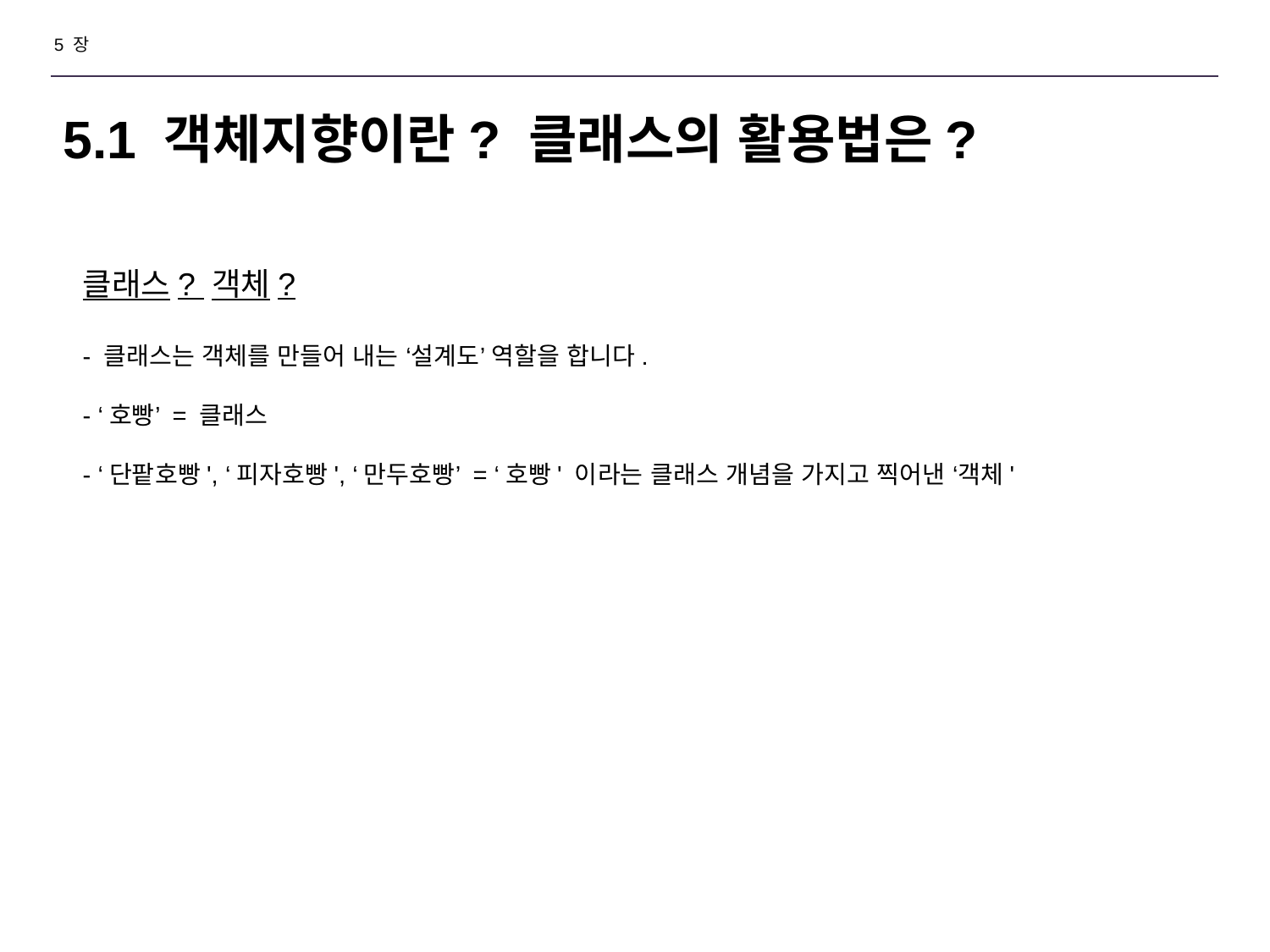

5 장
# 5.1 객체지향이란? 클래스의 활용법은?
클래스? 객체?

- 클래스는 객체를 만들어 내는 ‘설계도’ 역할을 합니다.

- ‘호빵’ = 클래스

- ‘단팥호빵', ‘피자호빵', ‘만두호빵’ = ‘호빵' 이라는 클래스 개념을 가지고 찍어낸 ‘객체'